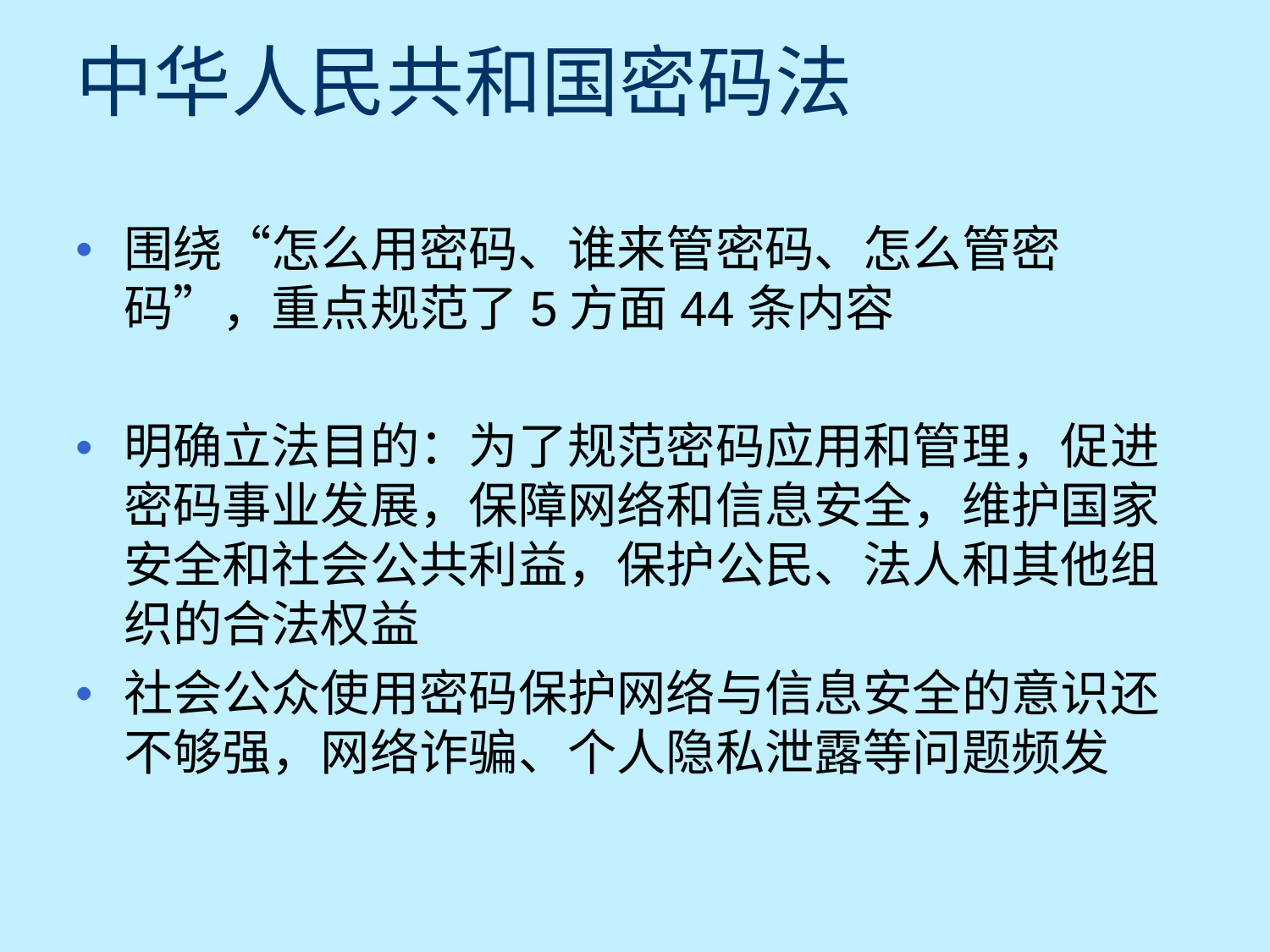

# 中华人民共和国密码法
围绕“怎么用密码、谁来管密码、怎么管密码”，重点规范了5方面44条内容

明确立法目的：为了规范密码应用和管理，促进密码事业发展，保障网络和信息安全，维护国家安全和社会公共利益，保护公民、法人和其他组织的合法权益
社会公众使用密码保护网络与信息安全的意识还不够强，网络诈骗、个人隐私泄露等问题频发
9